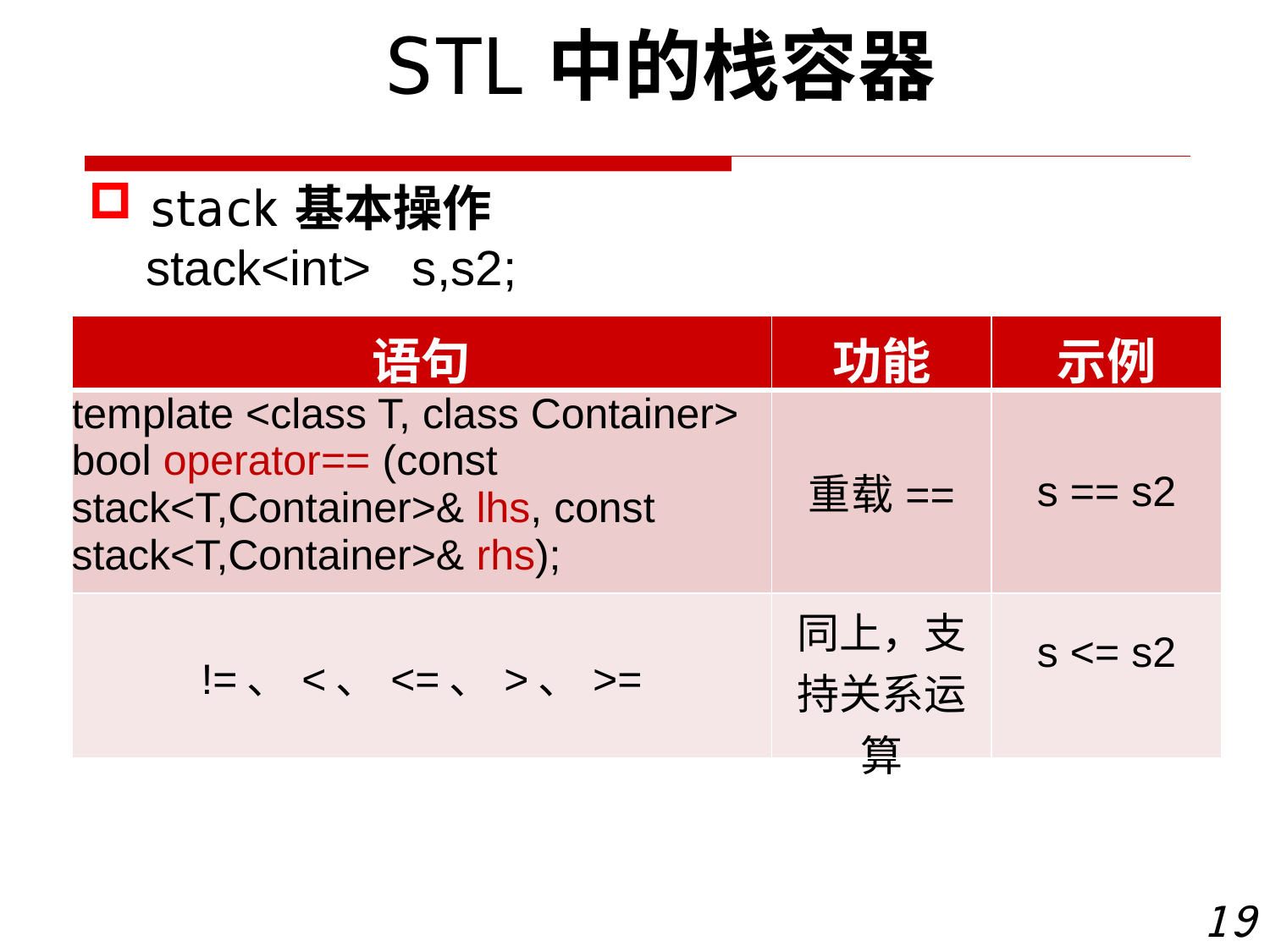

STL中的栈容器
stack基本操作
    stack<int>   s,s2;
| 语句 | 功能 | 示例 |
| --- | --- | --- |
| template <class T, class Container> bool operator== (const stack<T,Container>& lhs, const stack<T,Container>& rhs); | 重载== | s == s2 |
| !=、<、<=、>、>= | 同上，支持关系运算 | s <= s2 |
19